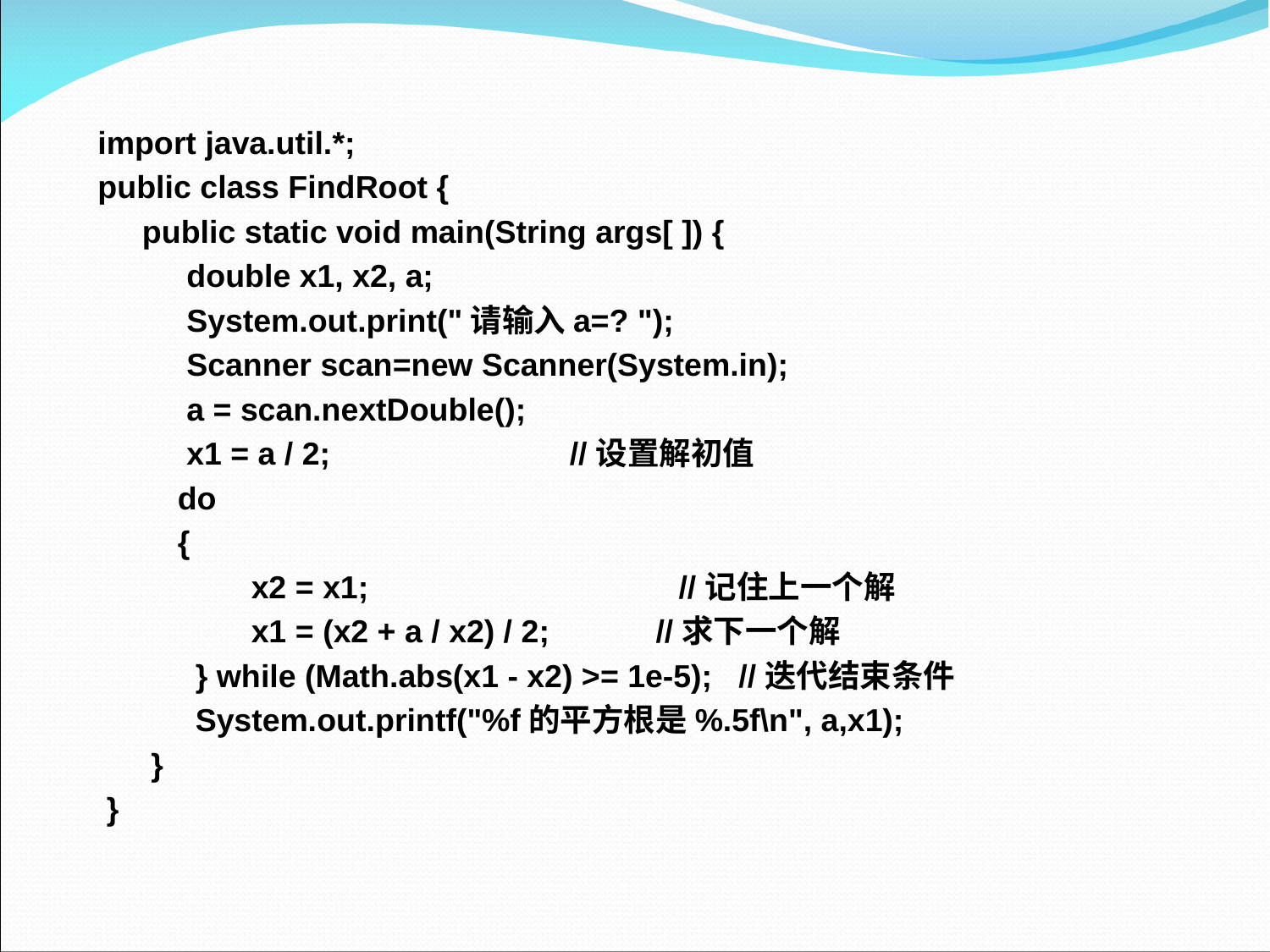

import java.util.*;
public class FindRoot {
     public static void main(String args[ ]) {
          double x1, x2, a;
          System.out.print("请输入a=? ");
          Scanner scan=new Scanner(System.in);
          a = scan.nextDouble();
          x1 = a / 2;                           //设置解初值
         do
         {
  	   x2 = x1;                                   //记住上一个解
  	   x1 = (x2 + a / x2) / 2;            //求下一个解
           } while (Math.abs(x1 - x2) >= 1e-5);   //迭代结束条件
           System.out.printf("%f的平方根是%.5f\n", a,x1);
      }
 }